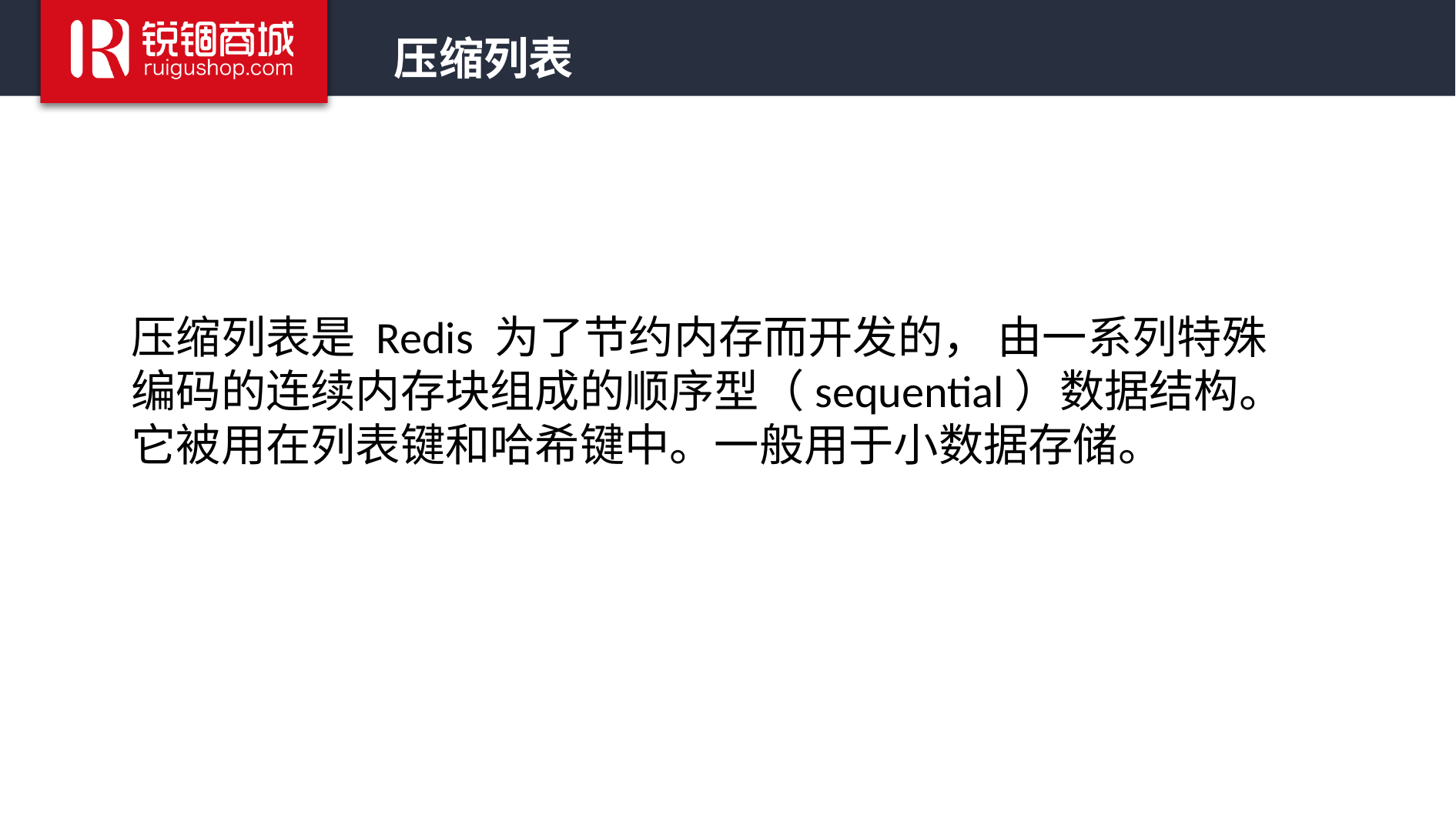

压缩列表
压缩列表是 Redis 为了节约内存而开发的， 由一系列特殊编码的连续内存块组成的顺序型（sequential）数据结构。它被用在列表键和哈希键中。一般用于小数据存储。